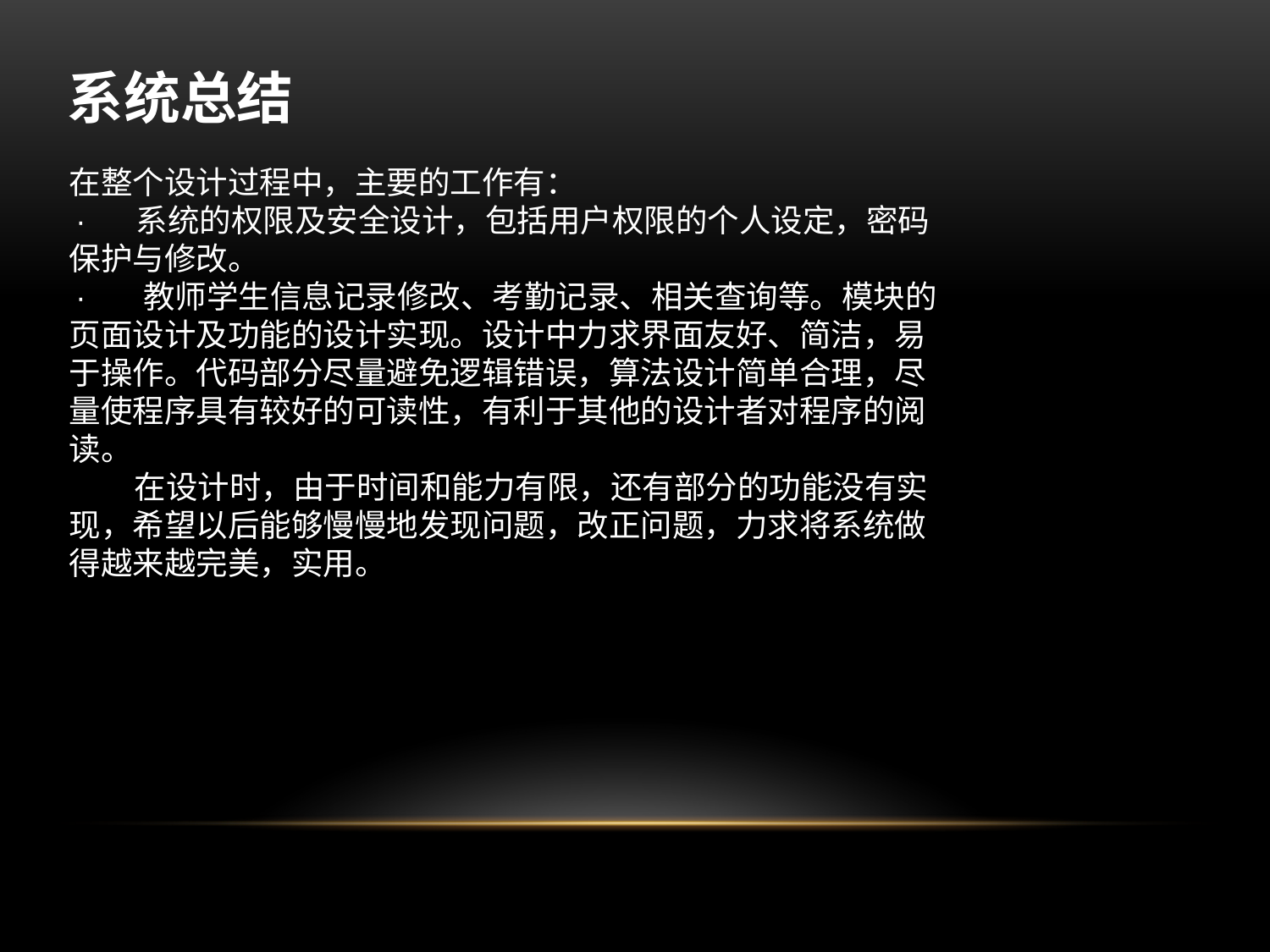

系统总结

在整个设计过程中，主要的工作有：
 ·      系统的权限及安全设计，包括用户权限的个人设定，密码保护与修改。
 ·       教师学生信息记录修改、考勤记录、相关查询等。模块的页面设计及功能的设计实现。设计中力求界面友好、简洁，易于操作。代码部分尽量避免逻辑错误，算法设计简单合理，尽量使程序具有较好的可读性，有利于其他的设计者对程序的阅读。
        在设计时，由于时间和能力有限，还有部分的功能没有实现，希望以后能够慢慢地发现问题，改正问题，力求将系统做得越来越完美，实用。